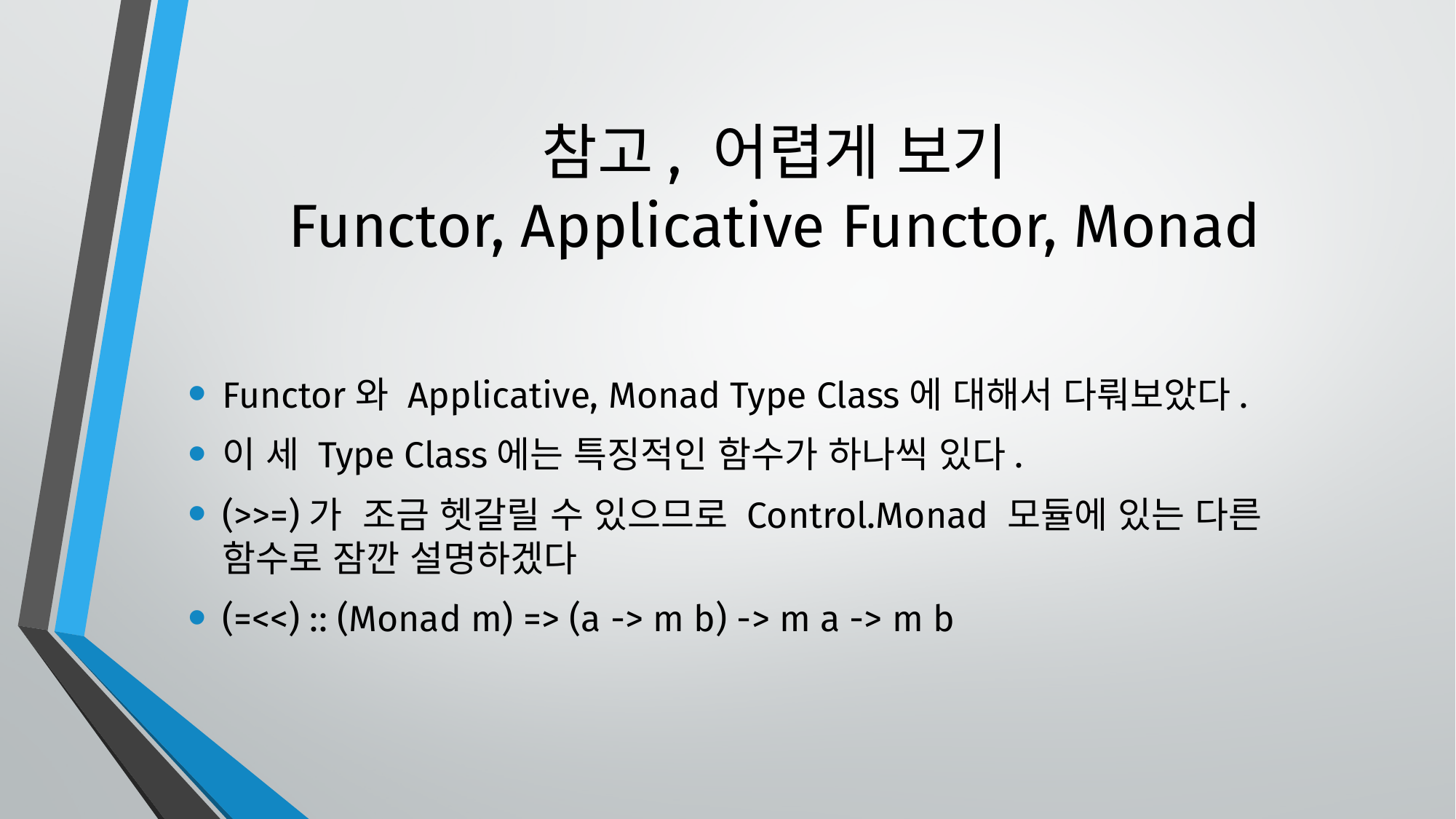

# 참고, 어렵게 보기 Functor, Applicative Functor, Monad
Functor와 Applicative, Monad Type Class에 대해서 다뤄보았다.
이 세 Type Class에는 특징적인 함수가 하나씩 있다.
(>>=)가  조금 헷갈릴 수 있으므로 Control.Monad 모듈에 있는 다른 함수로 잠깐 설명하겠다
(=<<) :: (Monad m) => (a -> m b) -> m a -> m b